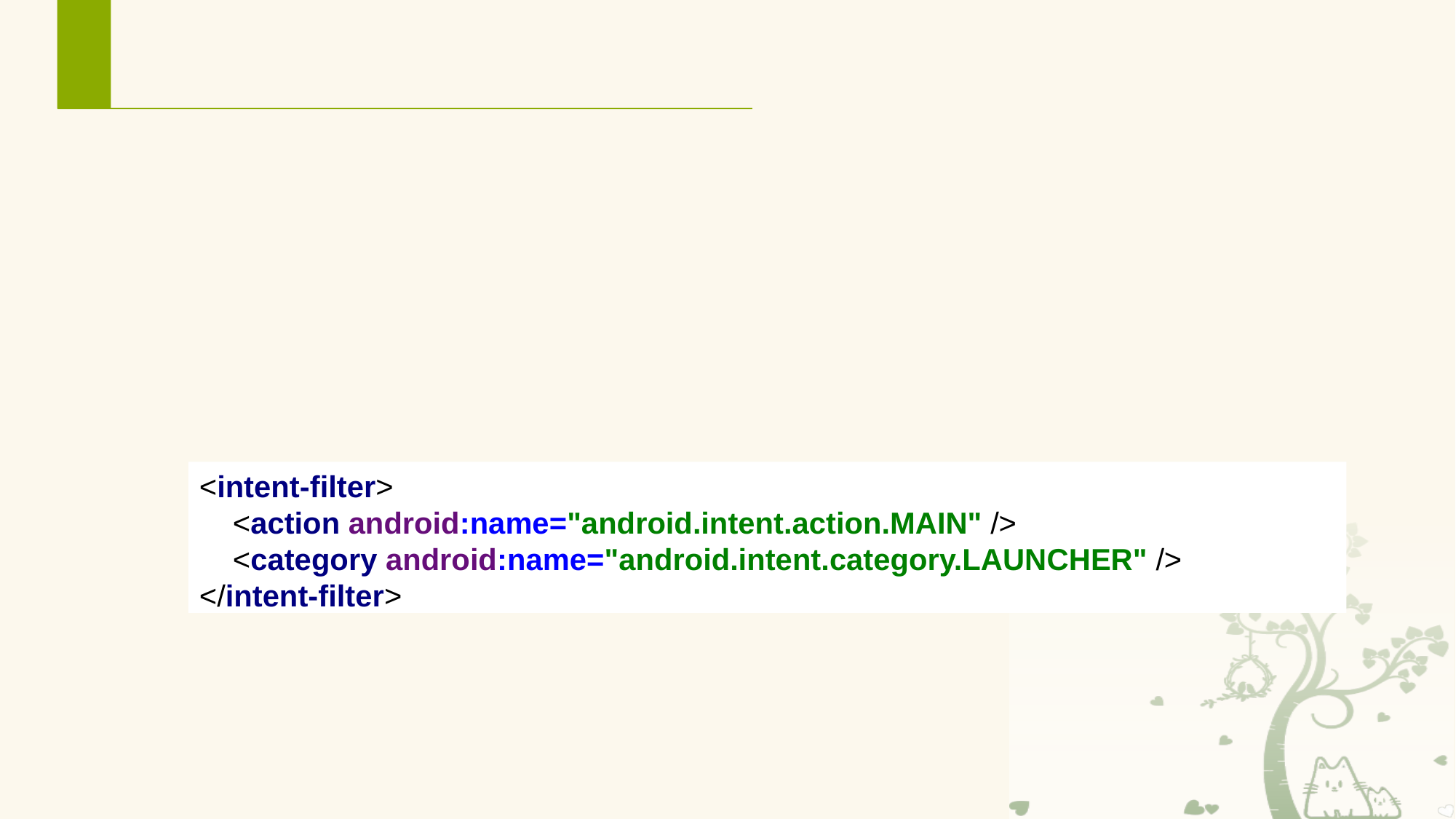

# AndroidManifest.xml文件详解
activity元素
activity元素是对Activity组件的声明。
属性android:name定义了该Activity的名称。该名称可以是包含着包名的完整的类名，如<activity android:name="com.example.helloandroid..MainActivity">
	也可以省略包名，简化为 <activity android:name=".MainActivity">
在<activity>标签下，可以定义0个或多个<intent-filter>标签，该标签用于设定 启动活动的Intent 过滤条件，例如：

用于声明该Activity是应用程序启动后首先被执行的Activity。无论应用程序中有多少个Activity，只有一个Activity能这样声明。

<intent-filter>
    <action android:name="android.intent.action.MAIN" />
    <category android:name="android.intent.category.LAUNCHER" />
</intent-filter>